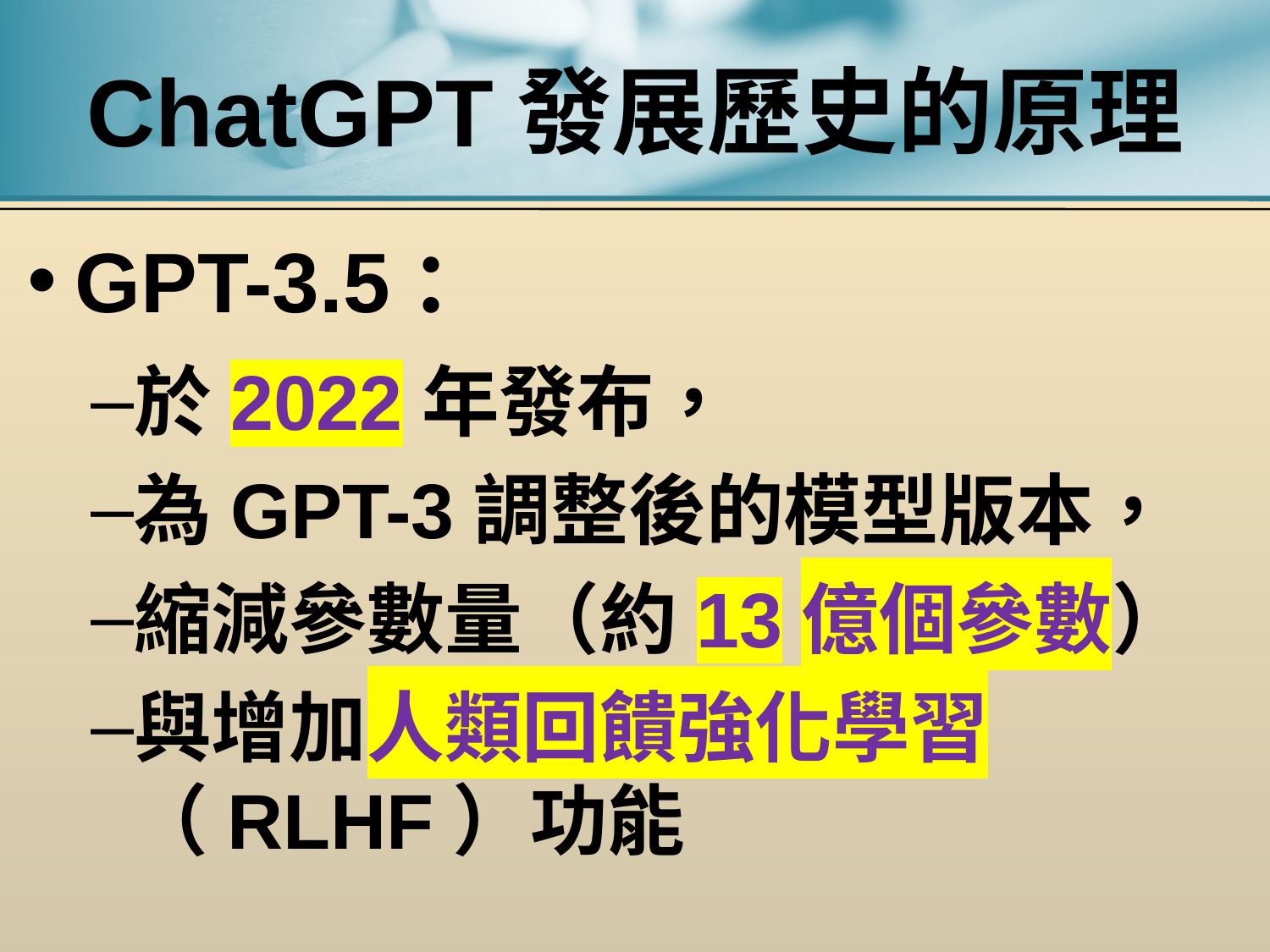

# ChatGPT發展歷史的原理
GPT-3.5：
於2022年發布，
為GPT-3調整後的模型版本，
縮減參數量（約13億個參數）
與增加人類回饋強化學習（RLHF）功能